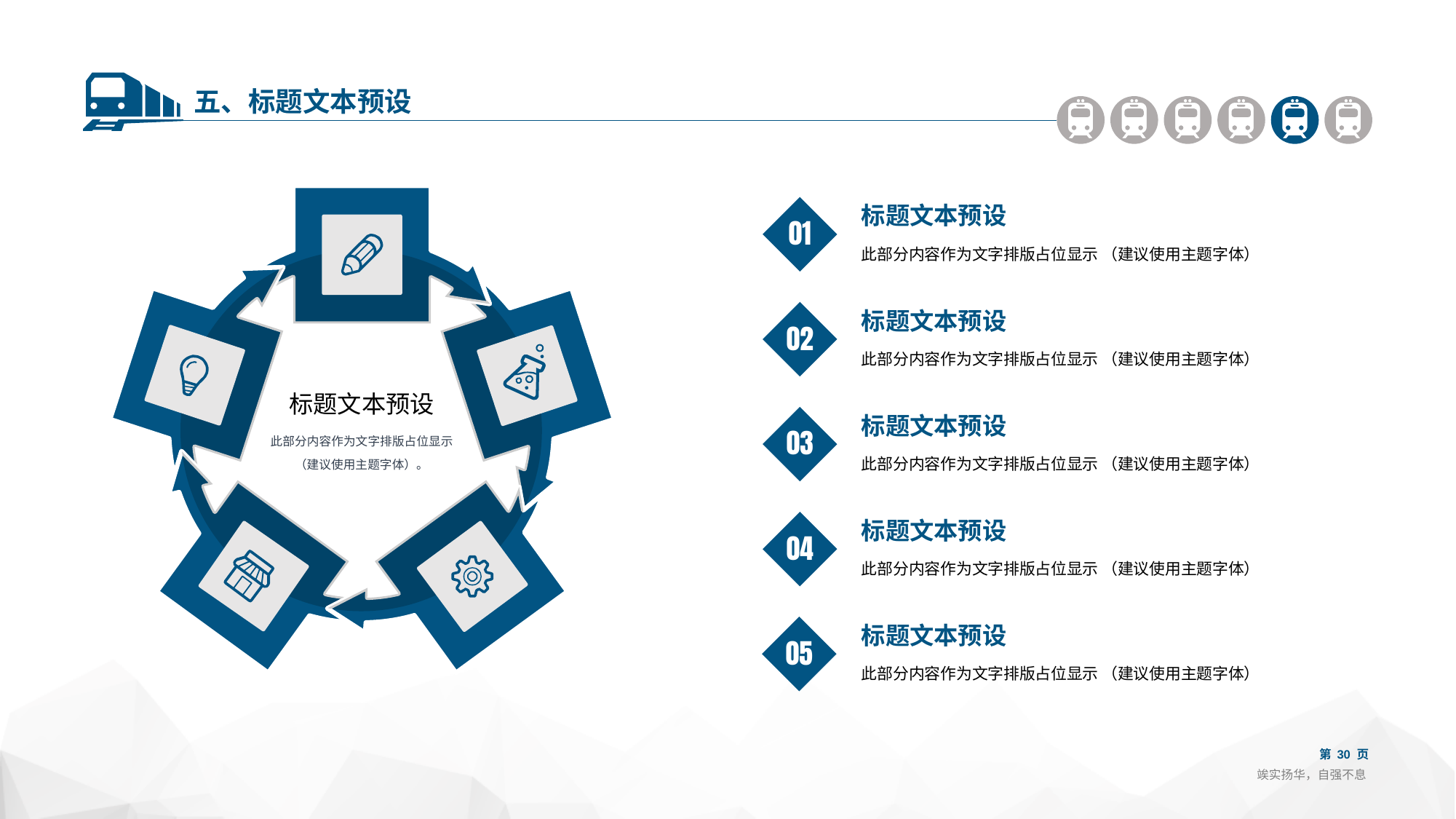

五、标题文本预设

标题文本预设
此部分内容作为文字排版占位显示
（建议使用主题字体）。

01
标题文本预设
此部分内容作为文字排版占位显示 （建议使用主题字体）
02
标题文本预设
此部分内容作为文字排版占位显示 （建议使用主题字体）
03
标题文本预设
此部分内容作为文字排版占位显示 （建议使用主题字体）
04
标题文本预设
此部分内容作为文字排版占位显示 （建议使用主题字体）
05
标题文本预设
此部分内容作为文字排版占位显示 （建议使用主题字体）
第 30 页
竢实扬华，自强不息